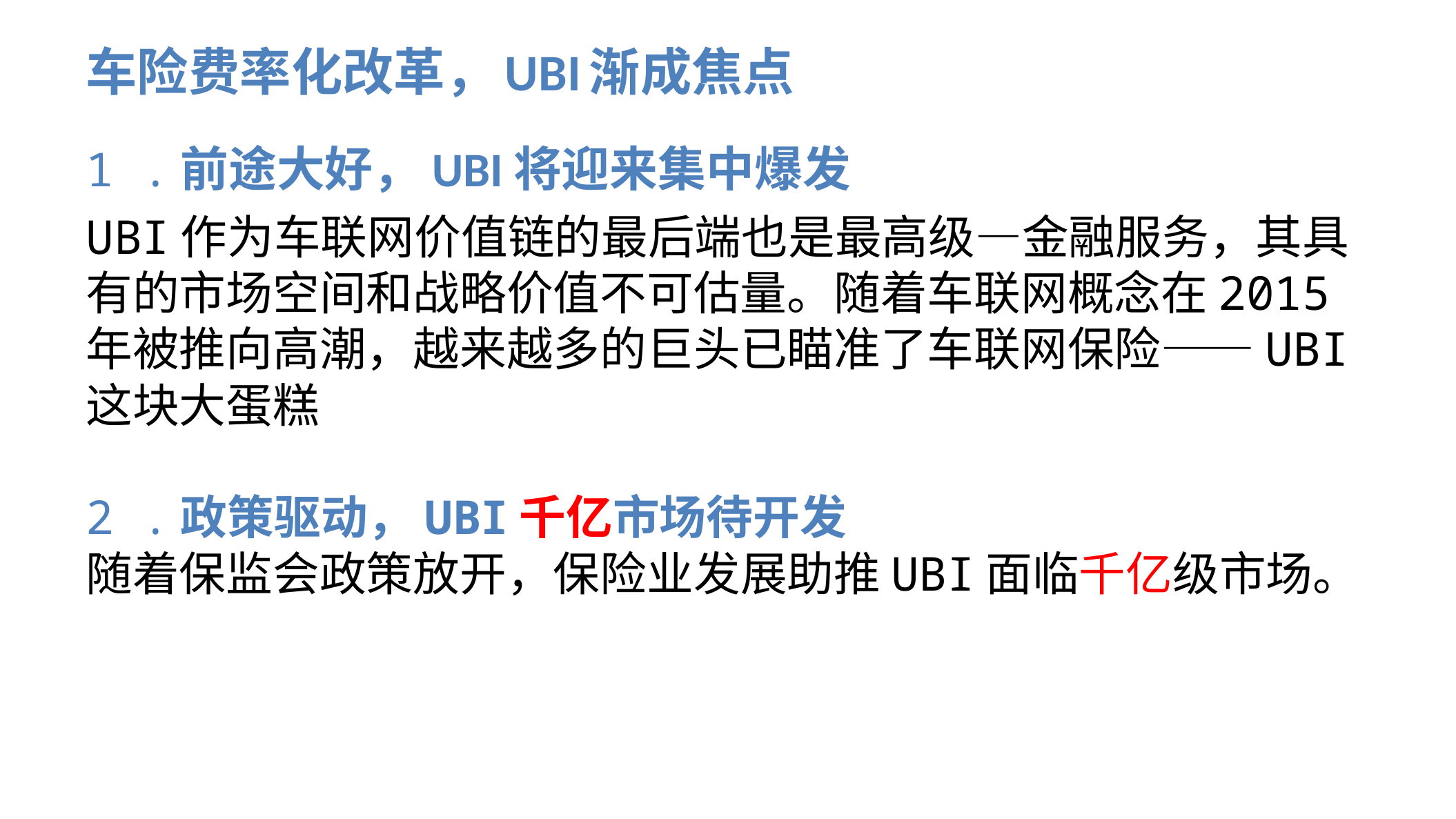

# 车险费率化改革，UBI渐成焦点
1 .前途大好，UBI将迎来集中爆发
UBI作为车联网价值链的最后端也是最高级—金融服务，其具有的市场空间和战略价值不可估量。随着车联网概念在2015年被推向高潮，越来越多的巨头已瞄准了车联网保险——UBI这块大蛋糕
2 .政策驱动，UBI千亿市场待开发
随着保监会政策放开，保险业发展助推UBI面临千亿级市场。